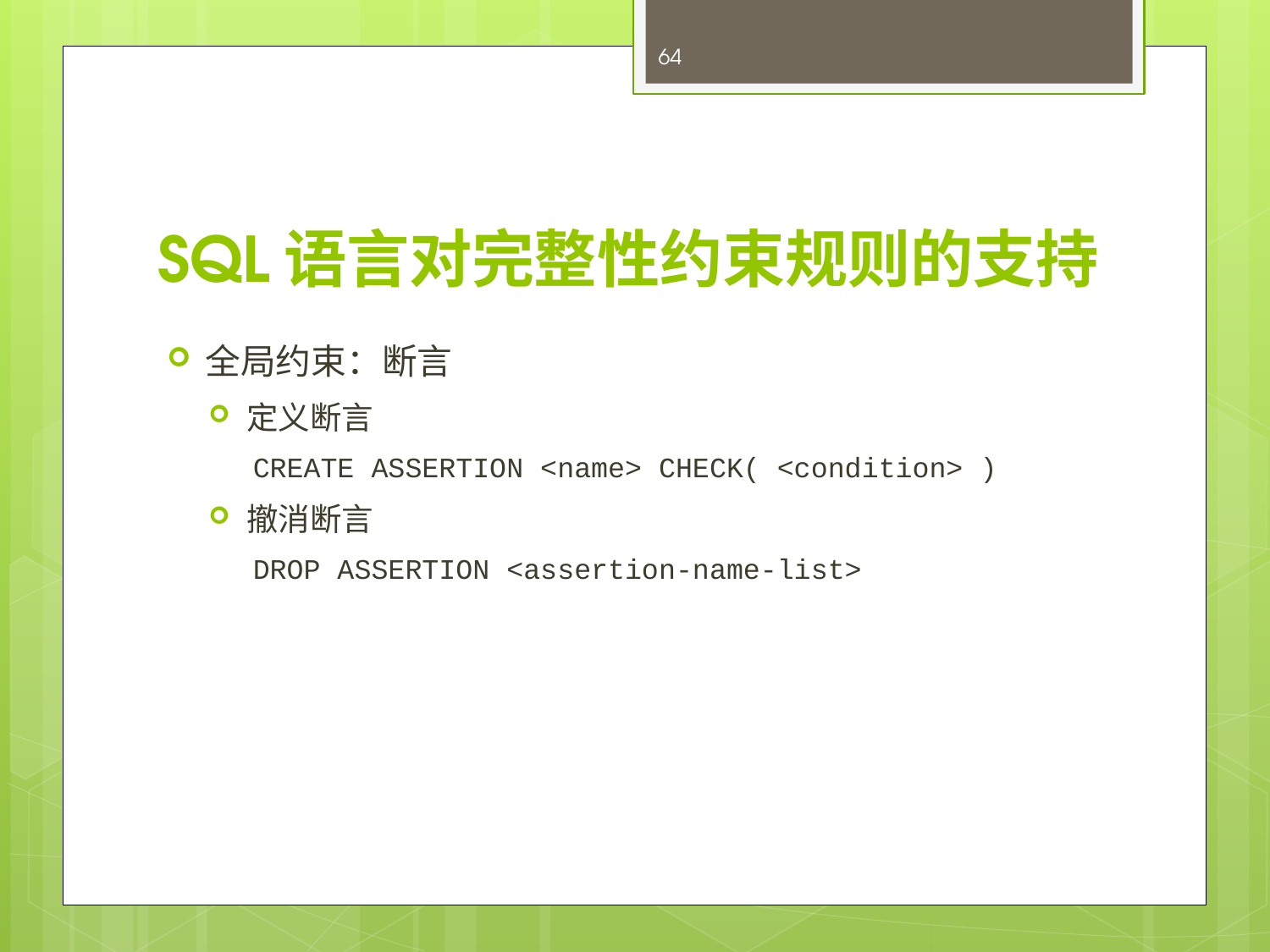

64
# SQL语言对完整性约束规则的支持
全局约束：断言
定义断言
CREATE ASSERTION <name> CHECK( <condition> )
撤消断言
DROP ASSERTION <assertion-name-list>